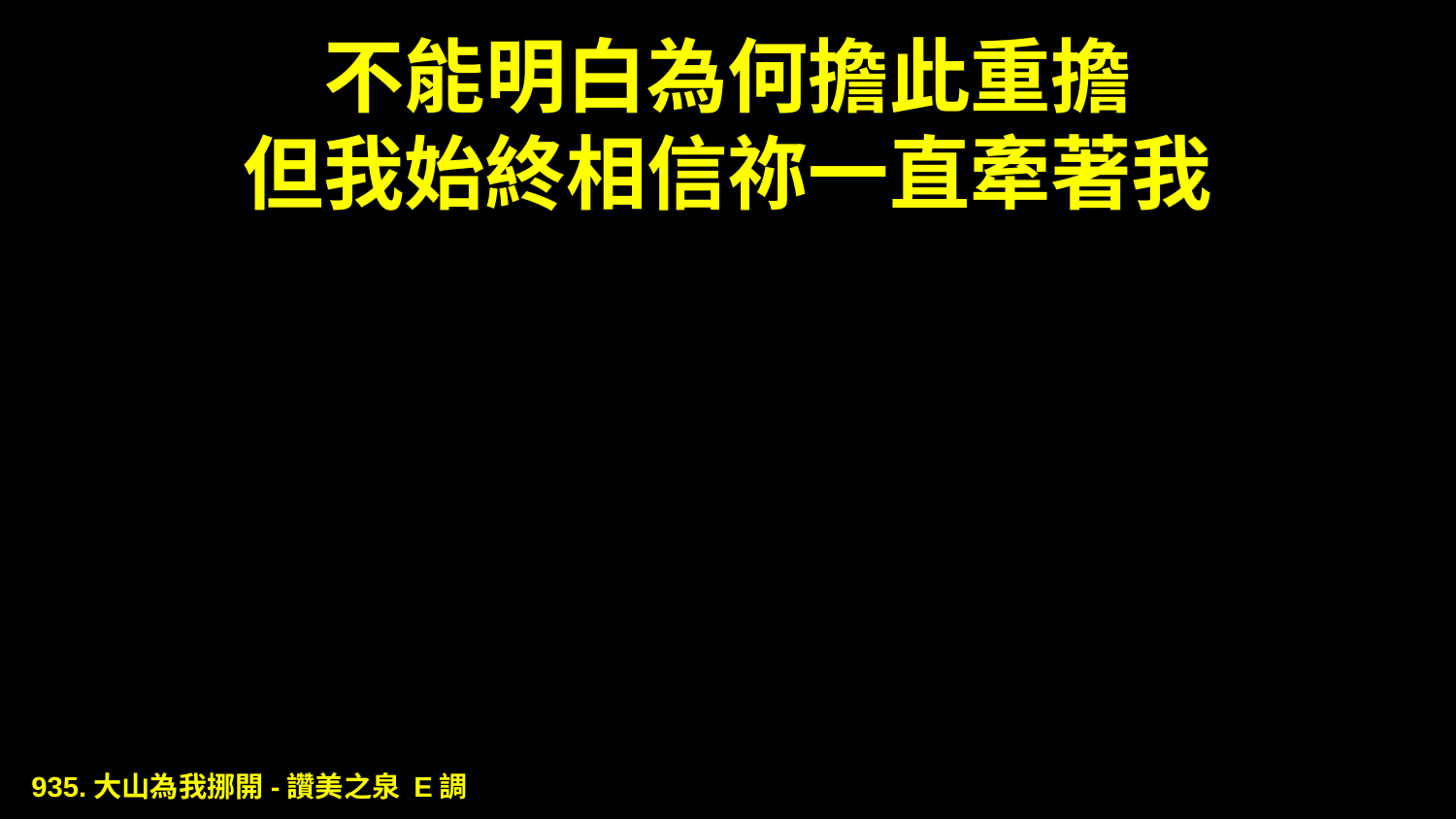

# 不能明白為何擔此重擔 但我始終相信祢一直牽著我
935.大山為我挪開-讚美之泉 E調